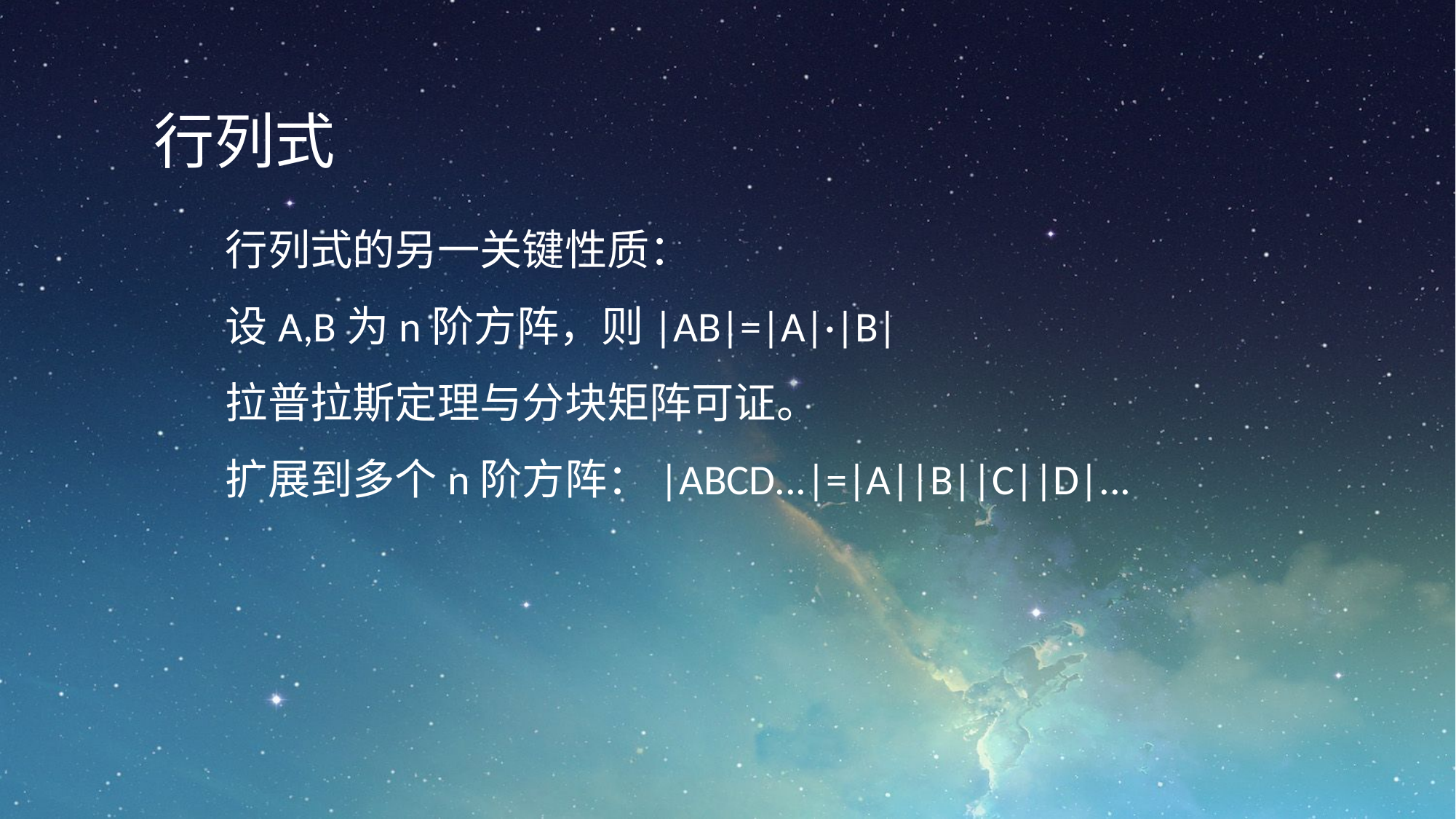

行列式
行列式的另一关键性质：
设A,B为n阶方阵，则|AB|=|A|·|B|
拉普拉斯定理与分块矩阵可证。
扩展到多个n阶方阵：|ABCD...|=|A||B||C||D|...